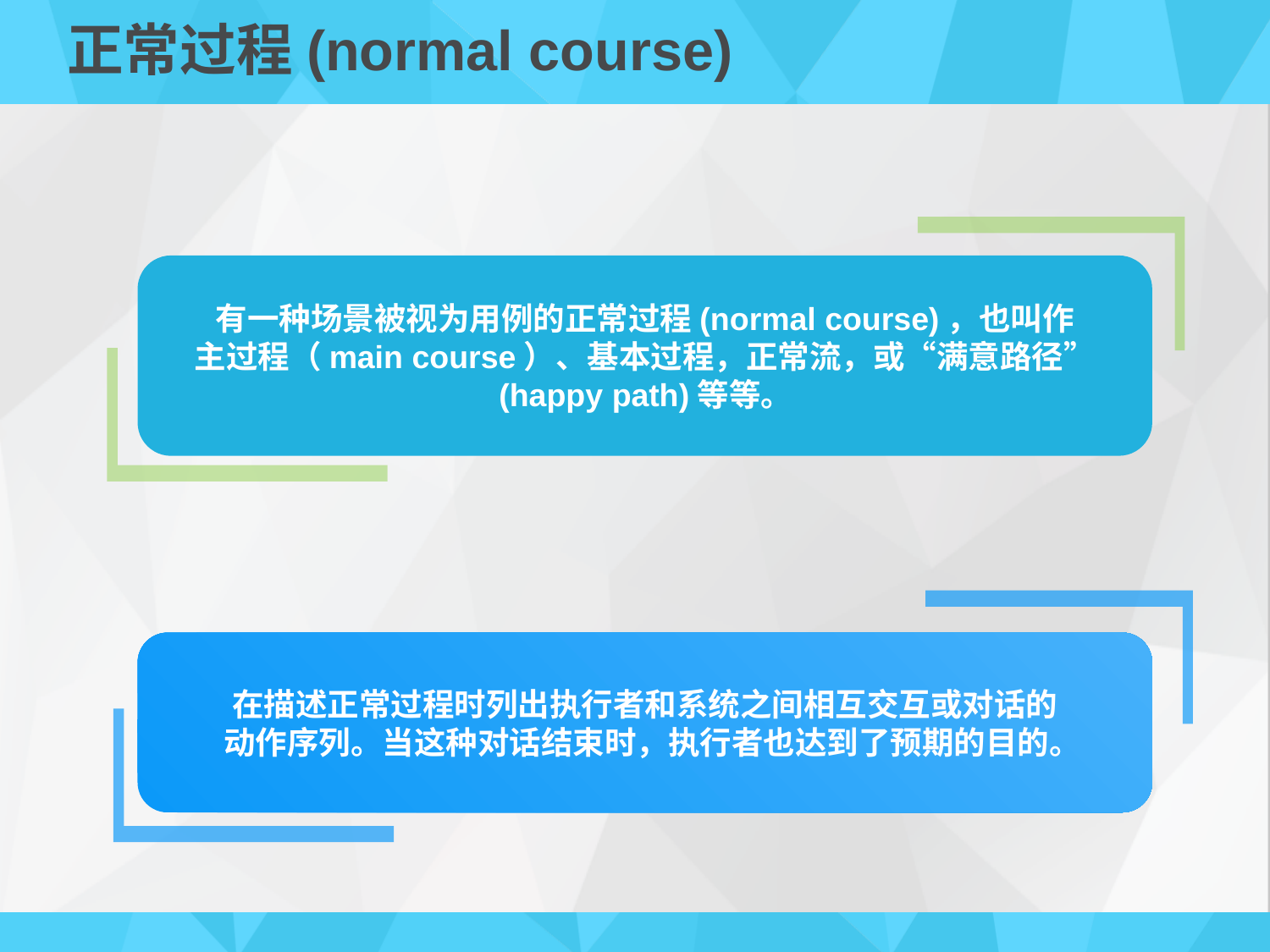

# 正常过程(normal course)

有一种场景被视为用例的正常过程(normal course)，也叫作
主过程（main course）、基本过程，正常流，或“满意路径”
 (happy path)等等。

在描述正常过程时列出执行者和系统之间相互交互或对话的
 动作序列。当这种对话结束时，执行者也达到了预期的目的。